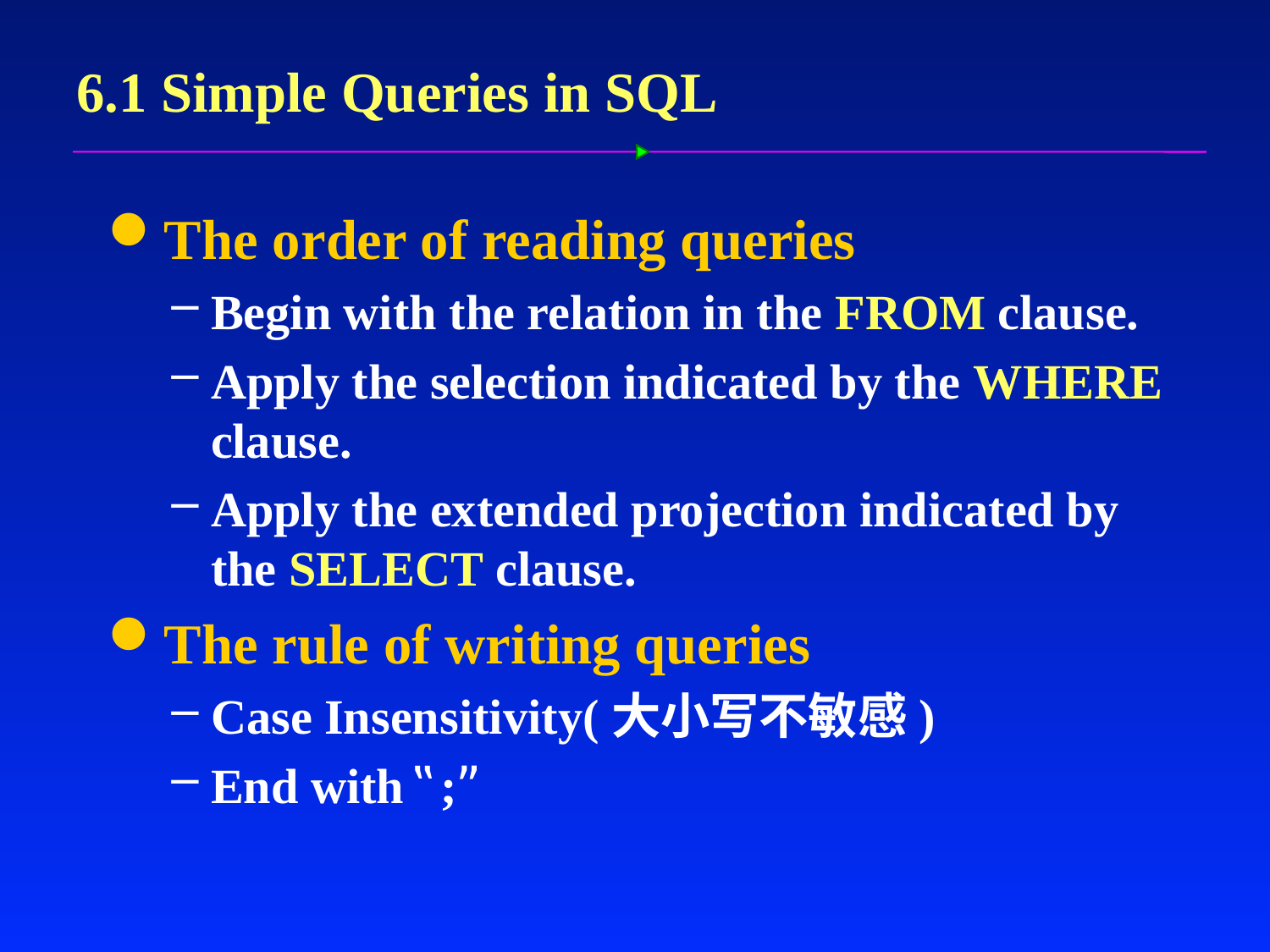

# 6.1 Simple Queries in SQL

The order of reading queries
Begin with the relation in the FROM clause.
Apply the selection indicated by the WHERE clause.
Apply the extended projection indicated by the SELECT clause.
The rule of writing queries
Case Insensitivity(大小写不敏感)
End with “;”